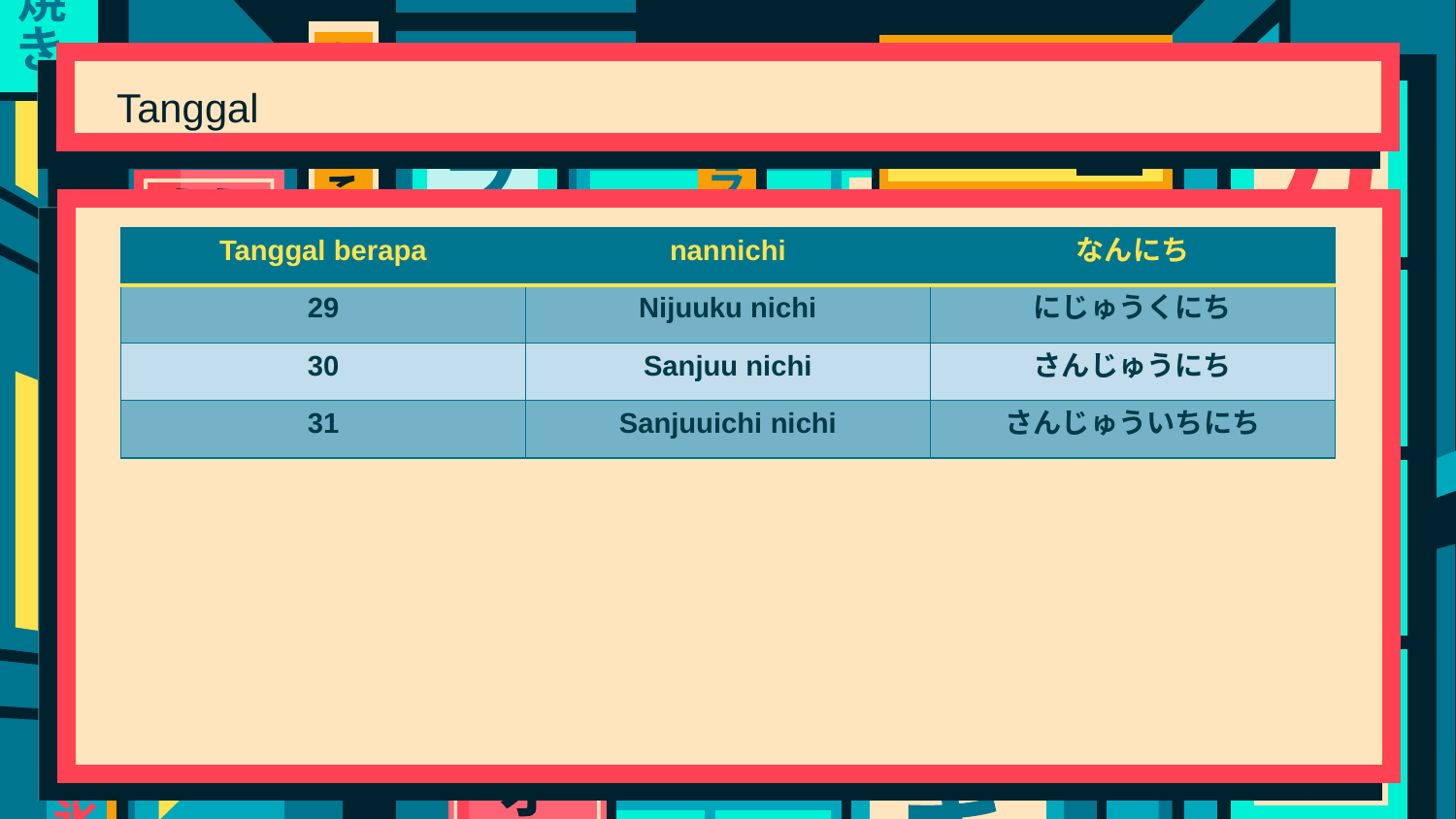

# Tanggal
| Tanggal berapa | nannichi | なんにち |
| --- | --- | --- |
| 29 | Nijuuku nichi | にじゅうくにち |
| 30 | Sanjuu nichi | さんじゅうにち |
| 31 | Sanjuuichi nichi | さんじゅういちにち |